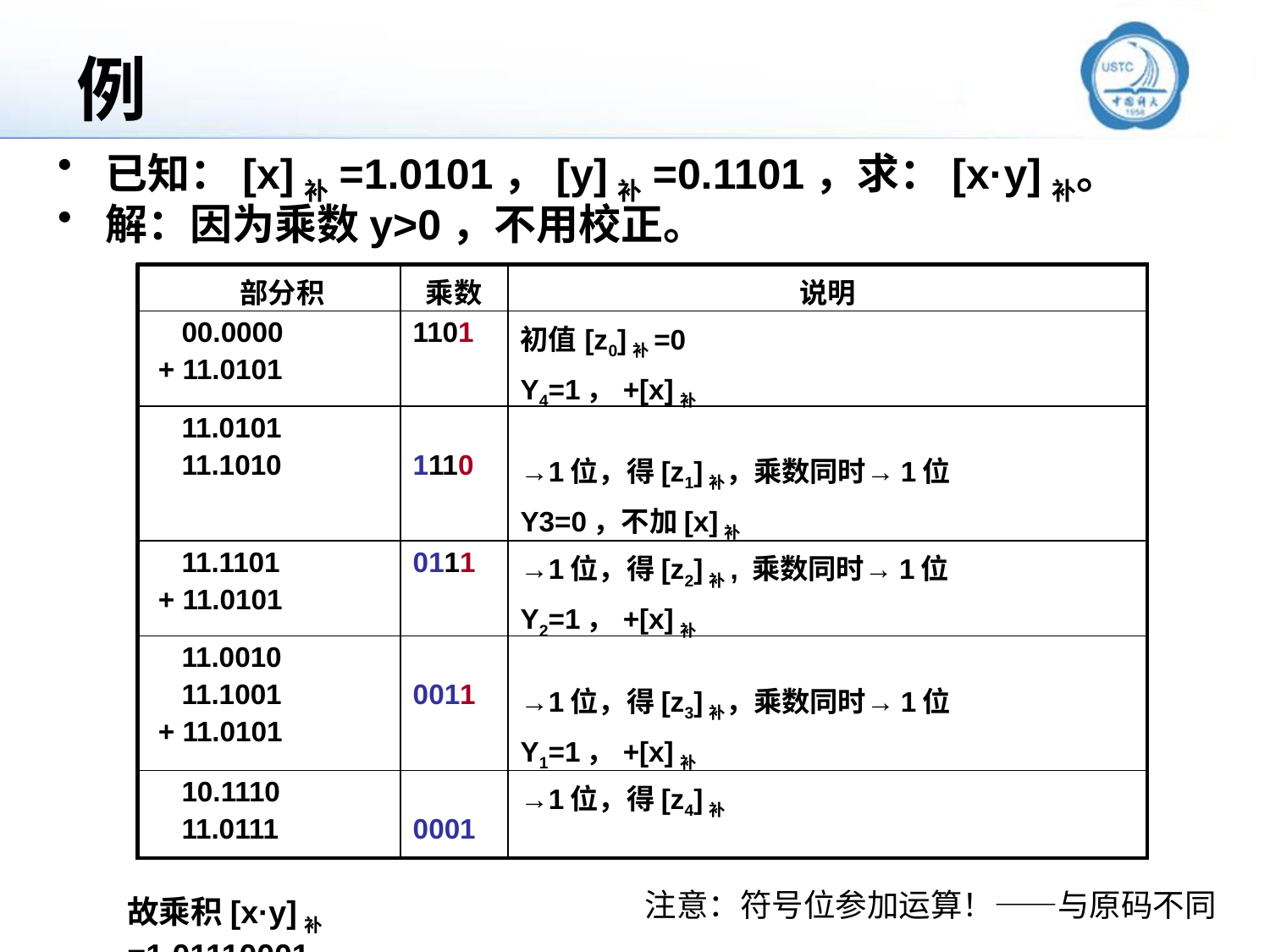

# 例
已知：[x]补=1.0101，[y]补=0.1101，求：[x·y]补。
解：因为乘数y>0，不用校正。
| 部分积 | 乘数 | 说明 |
| --- | --- | --- |
| 00.0000 + 11.0101 | 1101 | 初值[z0]补=0 Y4=1，+[x]补 |
| 11.0101 11.1010 | 1110 | →1位，得[z1]补，乘数同时→1位 Y3=0，不加[x]补 |
| 11.1101 + 11.0101 | 0111 | →1位，得[z2]补, 乘数同时→1位 Y2=1，+[x]补 |
| 11.0010 11.1001 + 11.0101 | 0011 | →1位，得[z3]补，乘数同时→1位 Y1=1，+[x]补 |
| 10.1110 11.0111 | 0001 | →1位，得[z4]补 |
注意：符号位参加运算！——与原码不同
故乘积[x·y]补=1.01110001